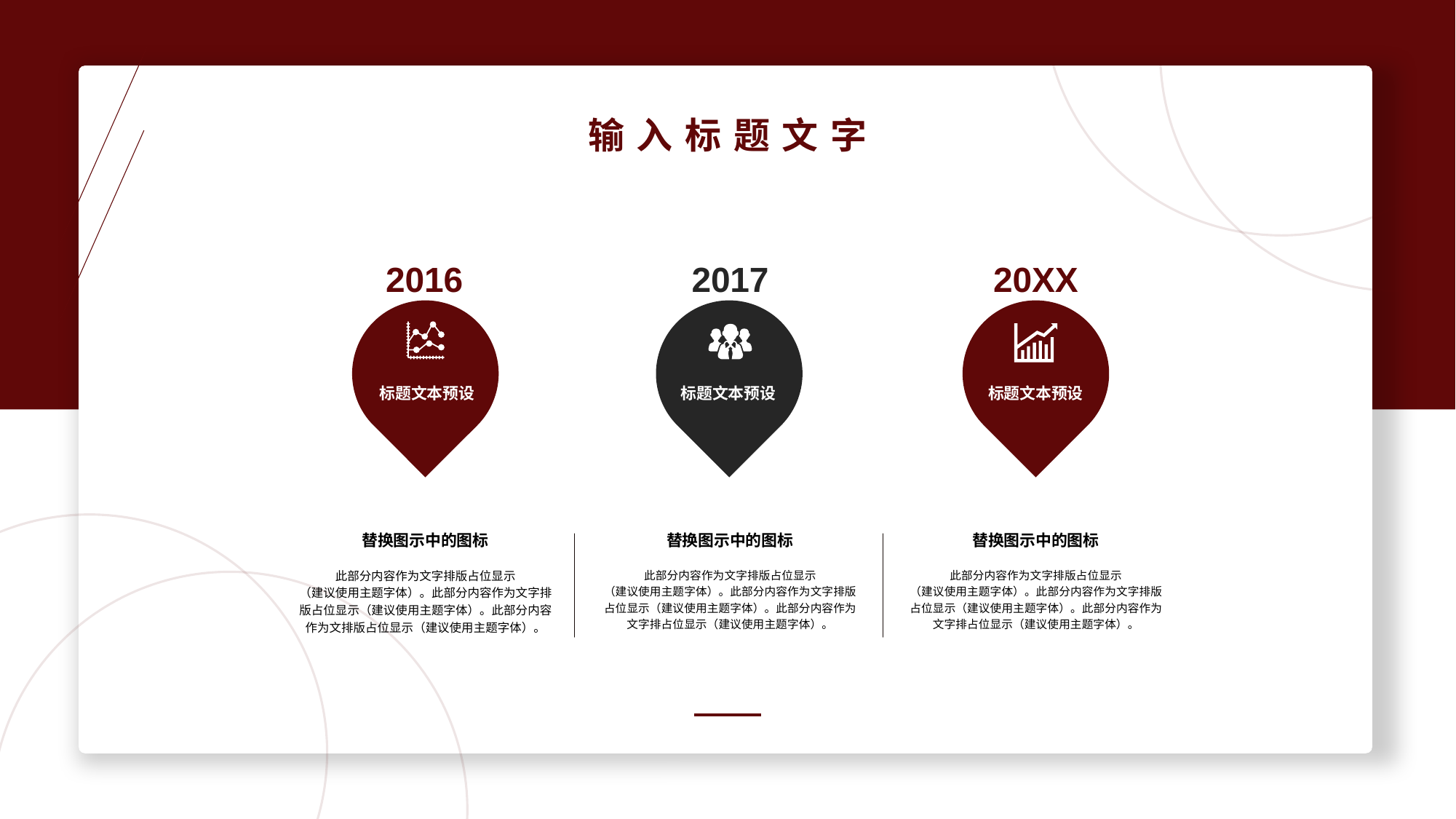

输入标题文字
2016

标题文本预设
2017

标题文本预设
20XX

标题文本预设

替换图示中的图标
此部分内容作为文字排版占位显示
（建议使用主题字体）。此部分内容作为文字排版占位显示（建议使用主题字体）。此部分内容作为文排版占位显示（建议使用主题字体）。

替换图示中的图标
此部分内容作为文字排版占位显示
（建议使用主题字体）。此部分内容作为文字排版占位显示（建议使用主题字体）。此部分内容作为文字排占位显示（建议使用主题字体）。
替换图示中的图标
此部分内容作为文字排版占位显示
（建议使用主题字体）。此部分内容作为文字排版占位显示（建议使用主题字体）。此部分内容作为文字排占位显示（建议使用主题字体）。